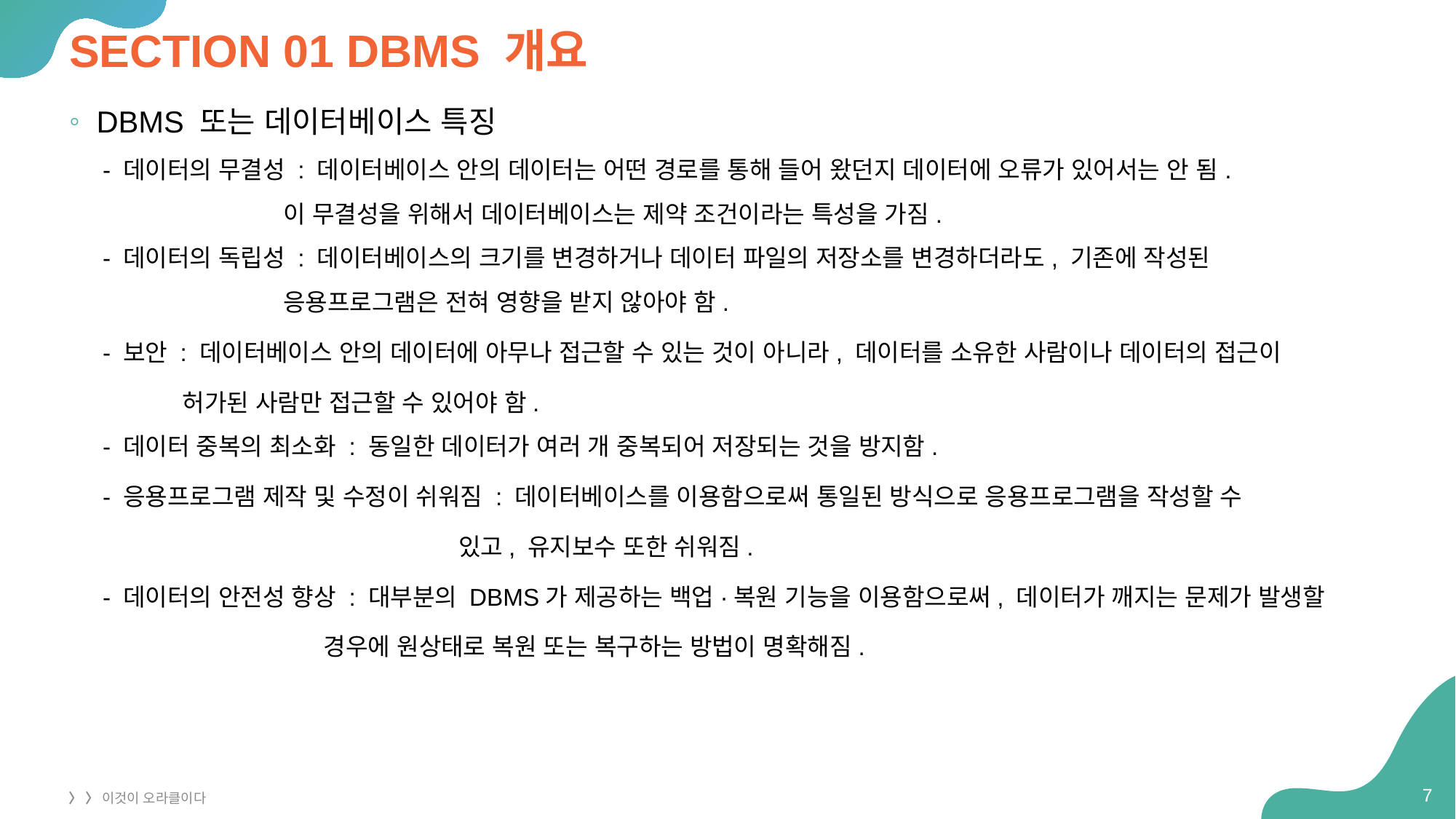

# SECTION 01 DBMS 개요
DBMS 또는 데이터베이스 특징
     - 데이터의 무결성 : 데이터베이스 안의 데이터는 어떤 경로를 통해 들어 왔던지 데이터에 오류가 있어서는 안 됨.
                               이 무결성을 위해서 데이터베이스는 제약 조건이라는 특성을 가짐.
     - 데이터의 독립성 : 데이터베이스의 크기를 변경하거나 데이터 파일의 저장소를 변경하더라도, 기존에 작성된
                               응용프로그램은 전혀 영향을 받지 않아야 함.
     - 보안 : 데이터베이스 안의 데이터에 아무나 접근할 수 있는 것이 아니라, 데이터를 소유한 사람이나 데이터의 접근이
                허가된 사람만 접근할 수 있어야 함.
     - 데이터 중복의 최소화 : 동일한 데이터가 여러 개 중복되어 저장되는 것을 방지함.
     - 응용프로그램 제작 및 수정이 쉬워짐 : 데이터베이스를 이용함으로써 통일된 방식으로 응용프로그램을 작성할 수
                                                         있고, 유지보수 또한 쉬워짐.
     - 데이터의 안전성 향상 : 대부분의 DBMS가 제공하는 백업·복원 기능을 이용함으로써, 데이터가 깨지는 문제가 발생할
                                     경우에 원상태로 복원 또는 복구하는 방법이 명확해짐.
7
〉 〉 이것이 오라클이다